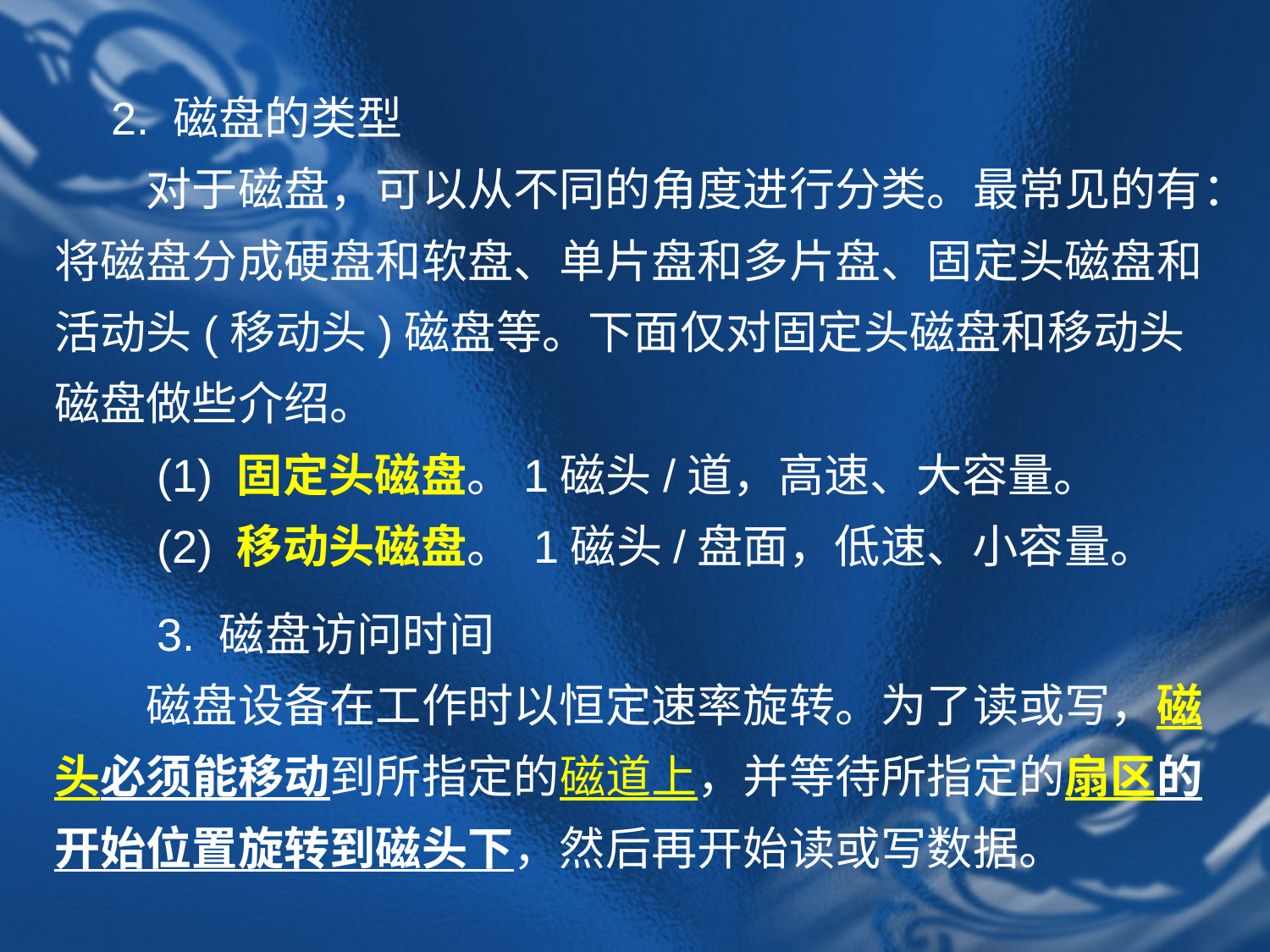

2. 磁盘的类型
　　对于磁盘，可以从不同的角度进行分类。最常见的有：将磁盘分成硬盘和软盘、单片盘和多片盘、固定头磁盘和活动头(移动头)磁盘等。下面仅对固定头磁盘和移动头磁盘做些介绍。
　　(1) 固定头磁盘。1磁头/道，高速、大容量。
　　(2) 移动头磁盘。 1磁头/盘面，低速、小容量。
　　3. 磁盘访问时间
　　磁盘设备在工作时以恒定速率旋转。为了读或写，磁头必须能移动到所指定的磁道上，并等待所指定的扇区的开始位置旋转到磁头下，然后再开始读或写数据。